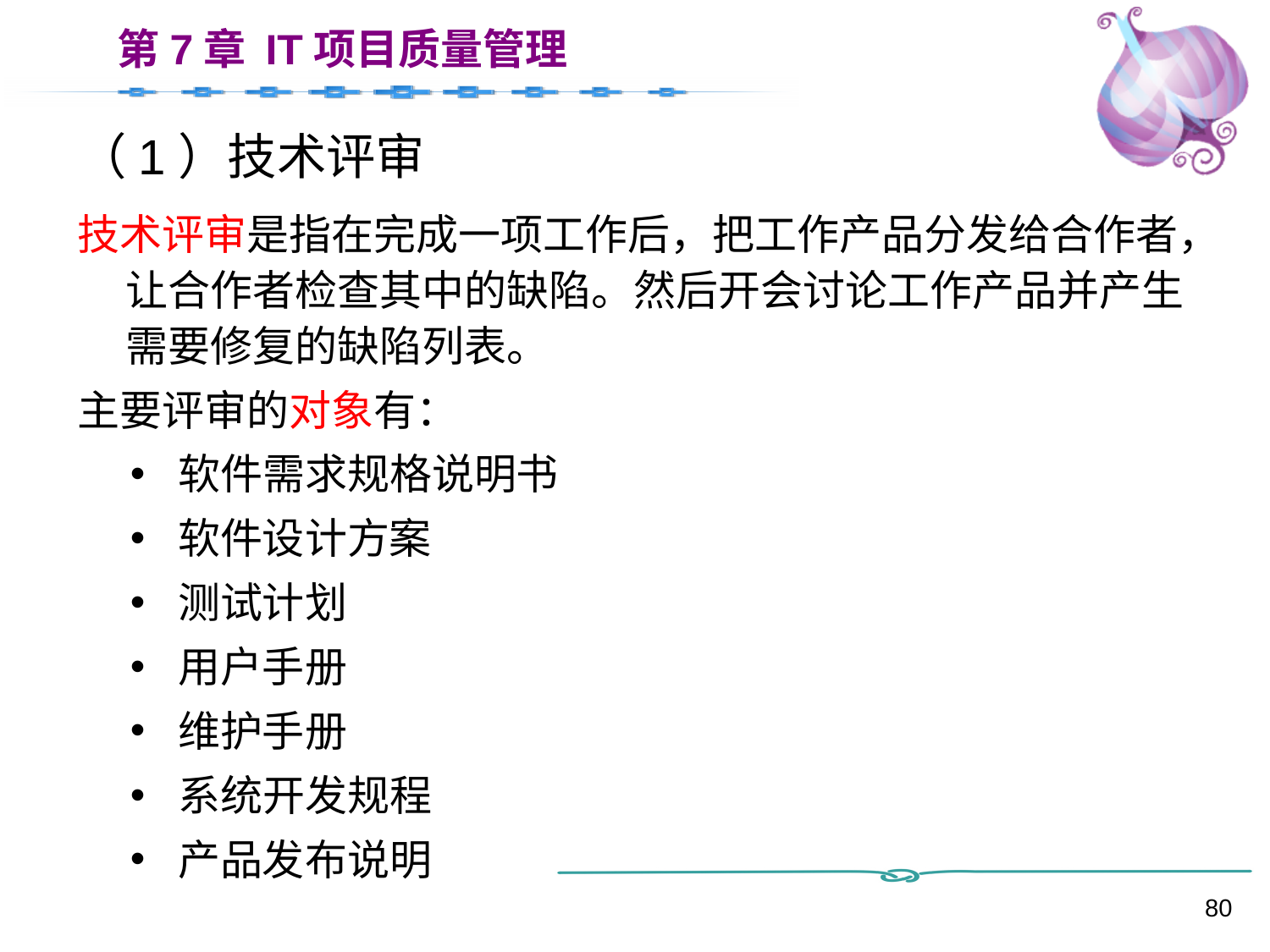

# （1）技术评审
技术评审是指在完成一项工作后，把工作产品分发给合作者，让合作者检查其中的缺陷。然后开会讨论工作产品并产生需要修复的缺陷列表。
主要评审的对象有：
软件需求规格说明书
软件设计方案
测试计划
用户手册
维护手册
系统开发规程
产品发布说明
80